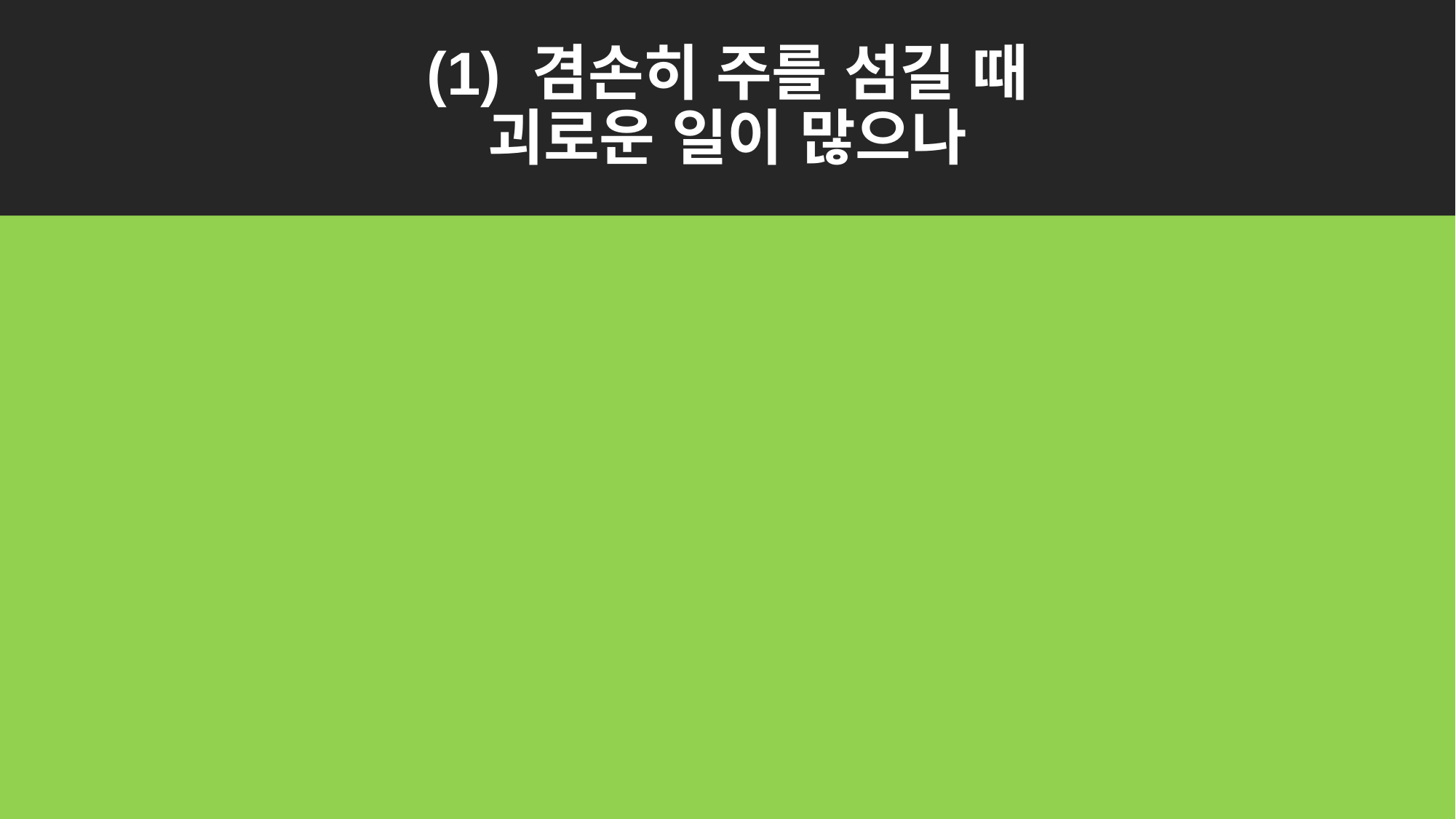

# (1) 겸손히 주를 섬길 때 괴로운 일이 많으나